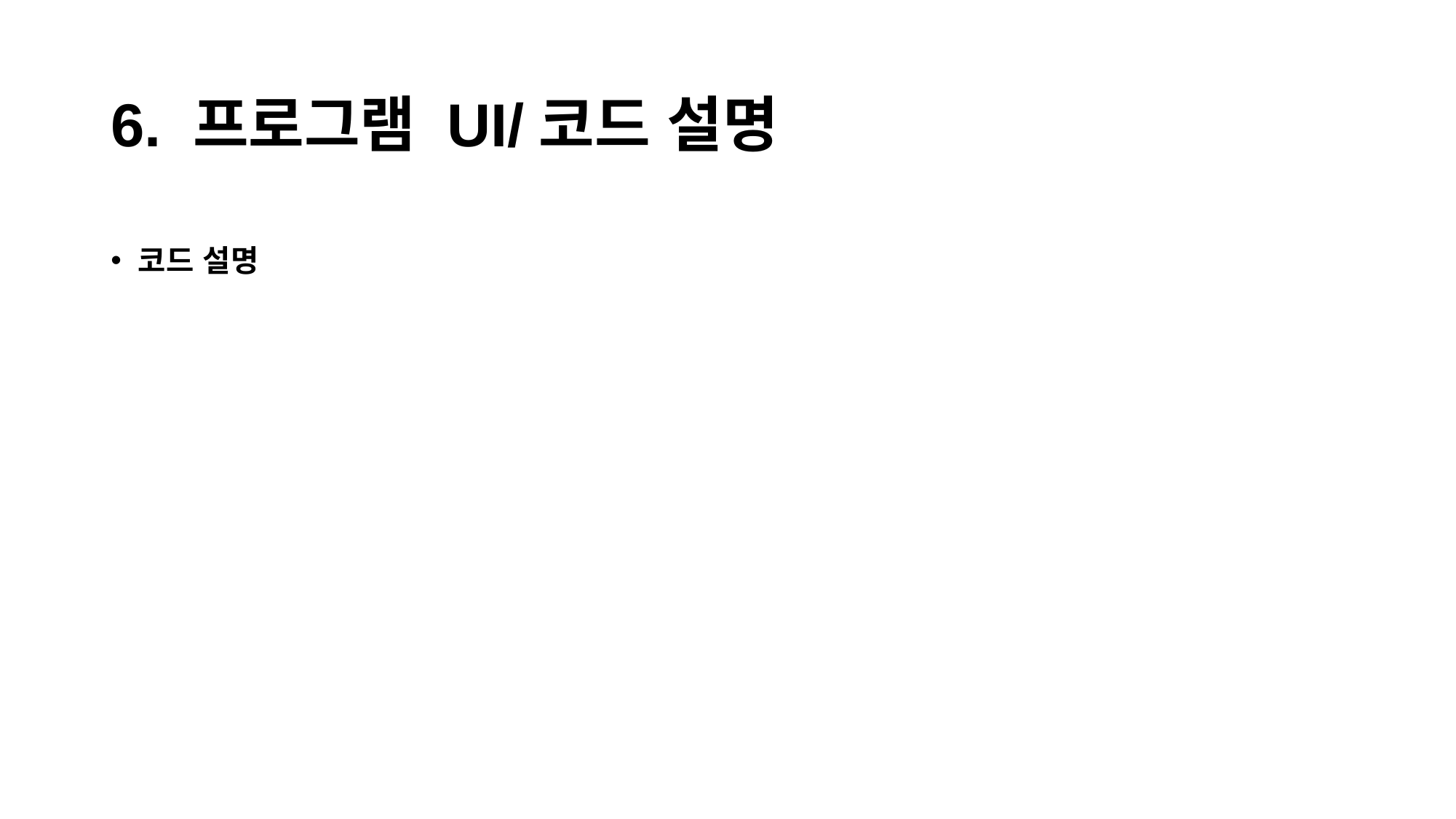

# 6. 프로그램 UI/코드 설명
코드 설명